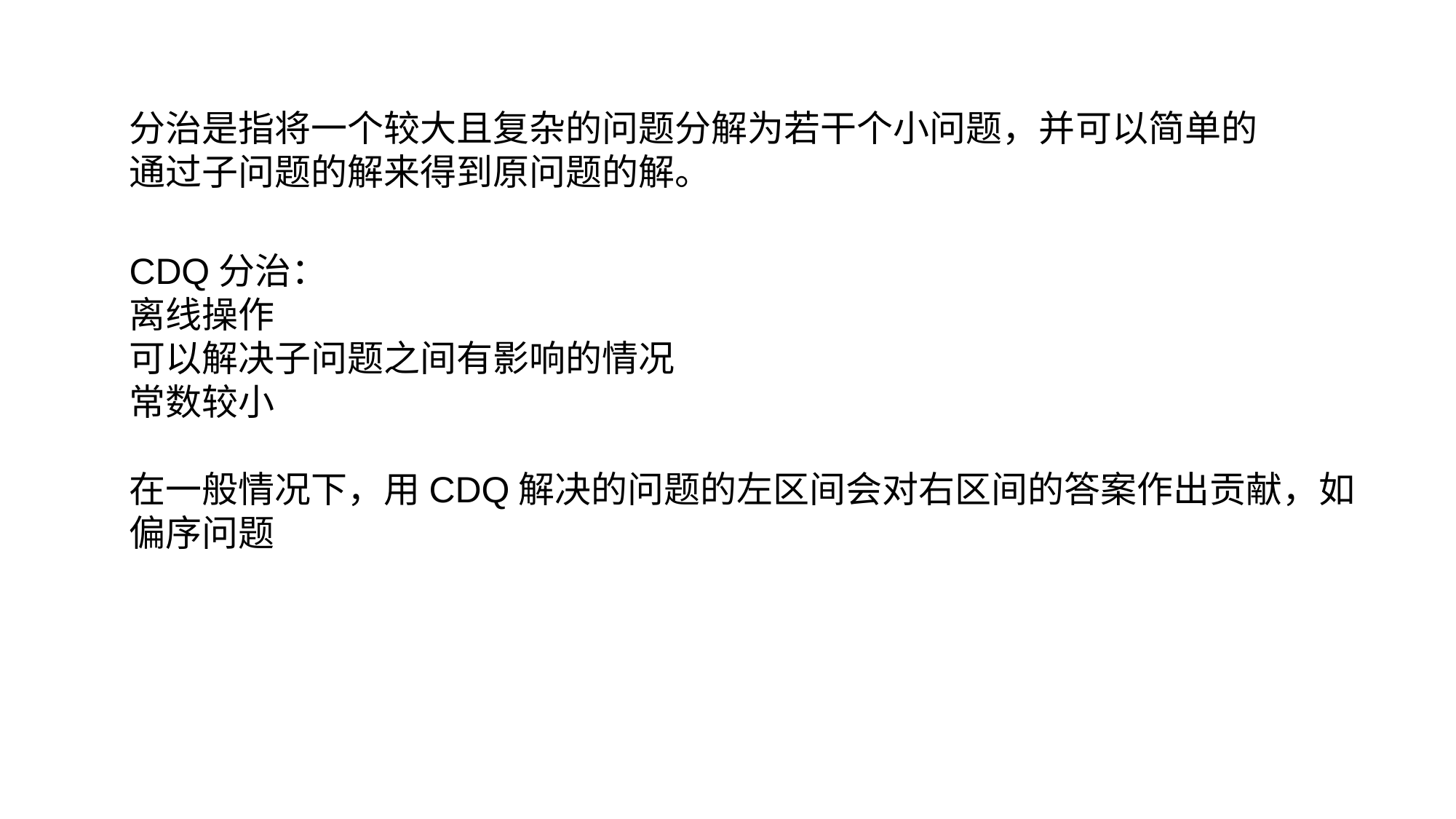

分治是指将一个较大且复杂的问题分解为若干个小问题，并可以简单的通过子问题的解来得到原问题的解。
CDQ分治：
离线操作
可以解决子问题之间有影响的情况
常数较小

在一般情况下，用CDQ解决的问题的左区间会对右区间的答案作出贡献，如偏序问题